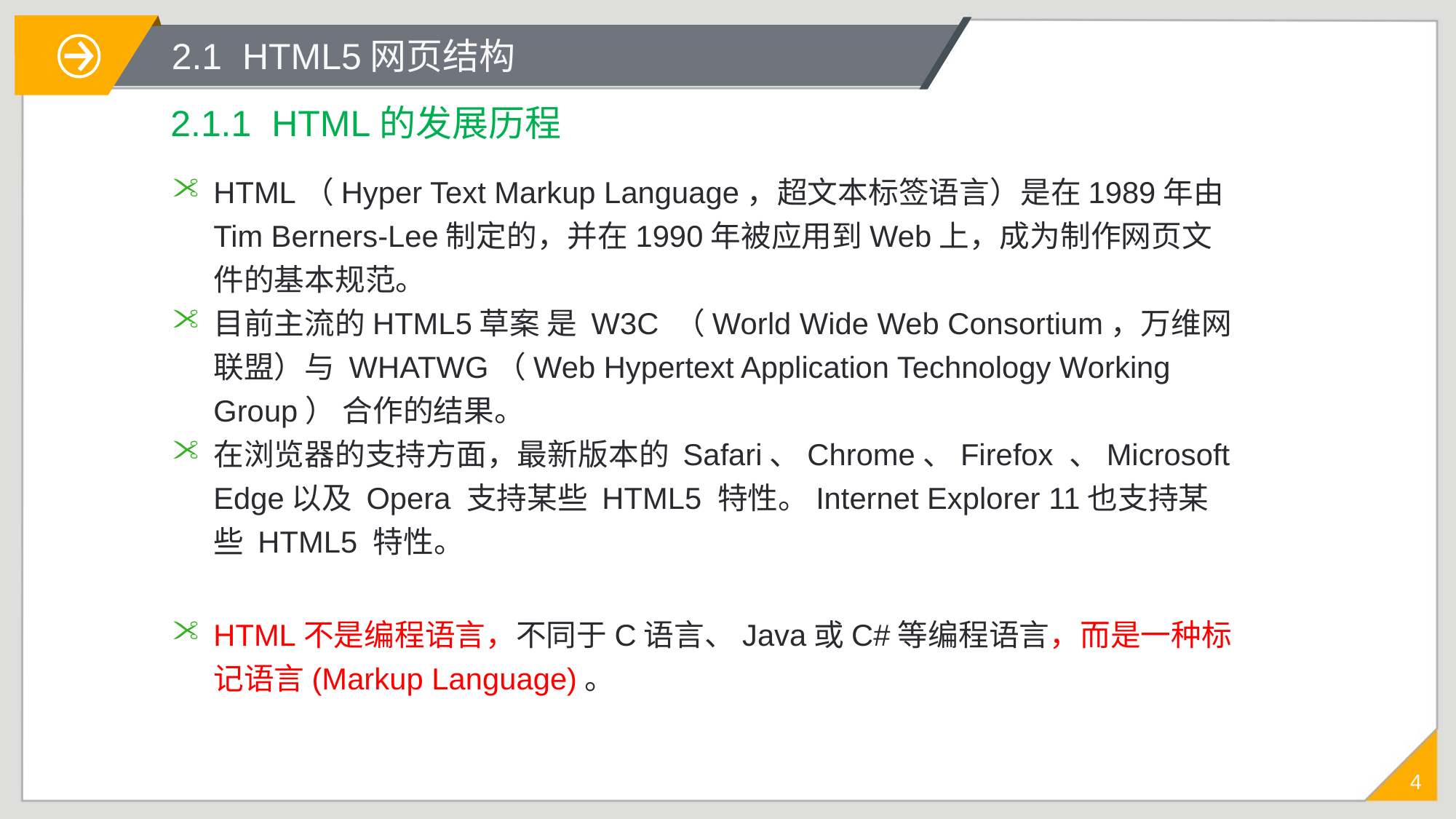

# 2.1  HTML5网页结构
2.1.1  HTML的发展历程
HTML（Hyper Text Markup Language，超文本标签语言）是在1989年由Tim Berners-Lee制定的，并在1990年被应用到Web上，成为制作网页文件的基本规范。
目前主流的HTML5草案 是 W3C （World Wide Web Consortium，万维网联盟）与 WHATWG（Web Hypertext Application Technology Working Group） 合作的结果。
在浏览器的支持方面，最新版本的 Safari、Chrome、Firefox 、Microsoft Edge以及 Opera 支持某些 HTML5 特性。Internet Explorer 11也支持某些 HTML5 特性。

HTML不是编程语言，不同于C语言、Java或C#等编程语言，而是一种标记语言(Markup Language)。